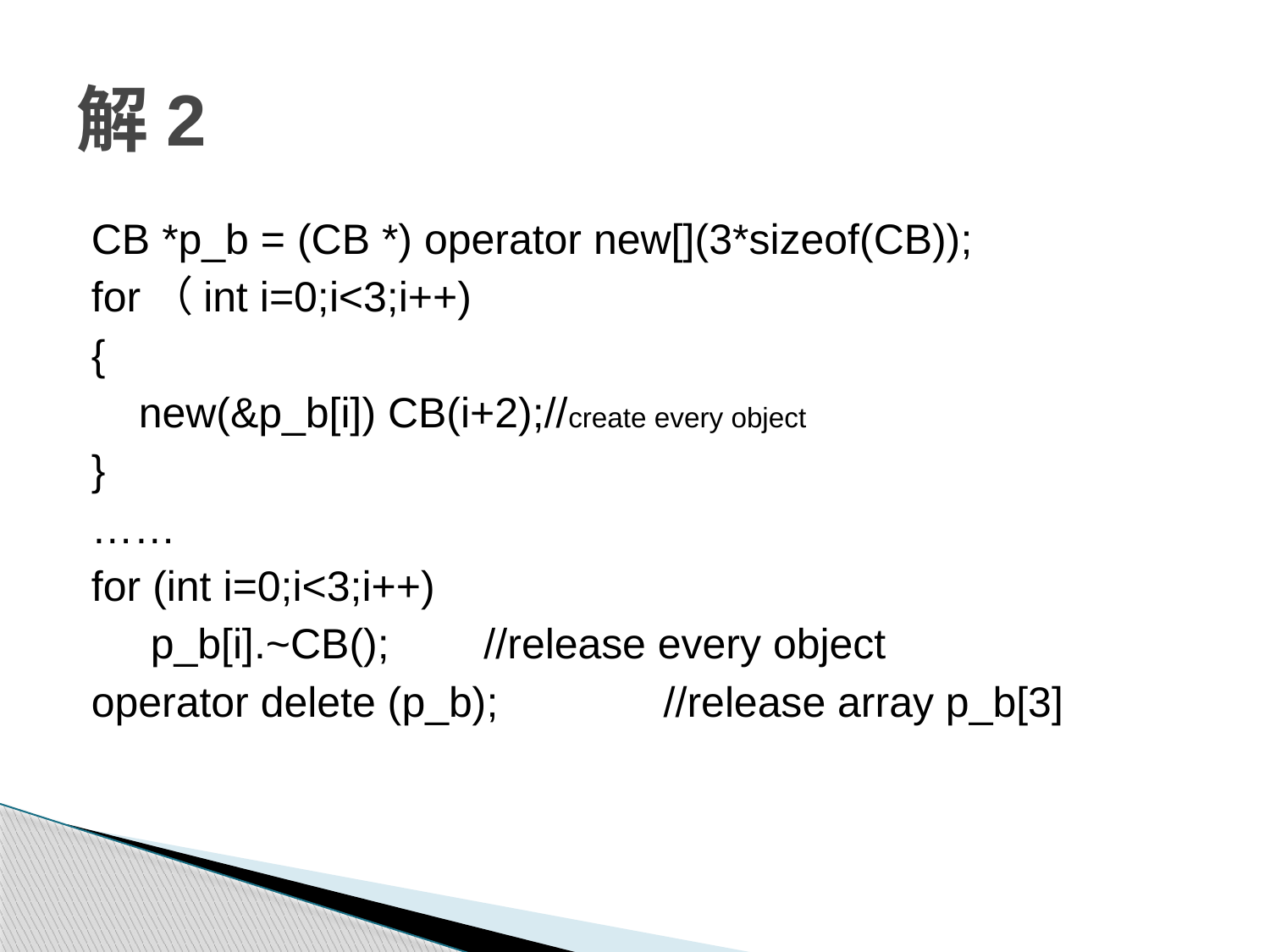

# 解2
CB *p_b = (CB *) operator new[](3*sizeof(CB));
for（int i=0;i<3;i++)
{
    new(&p_b[i]) CB(i+2);//create every object
}
……
for (int i=0;i<3;i++)
     p_b[i].~CB();        //release every object
operator delete (p_b);              //release array p_b[3]